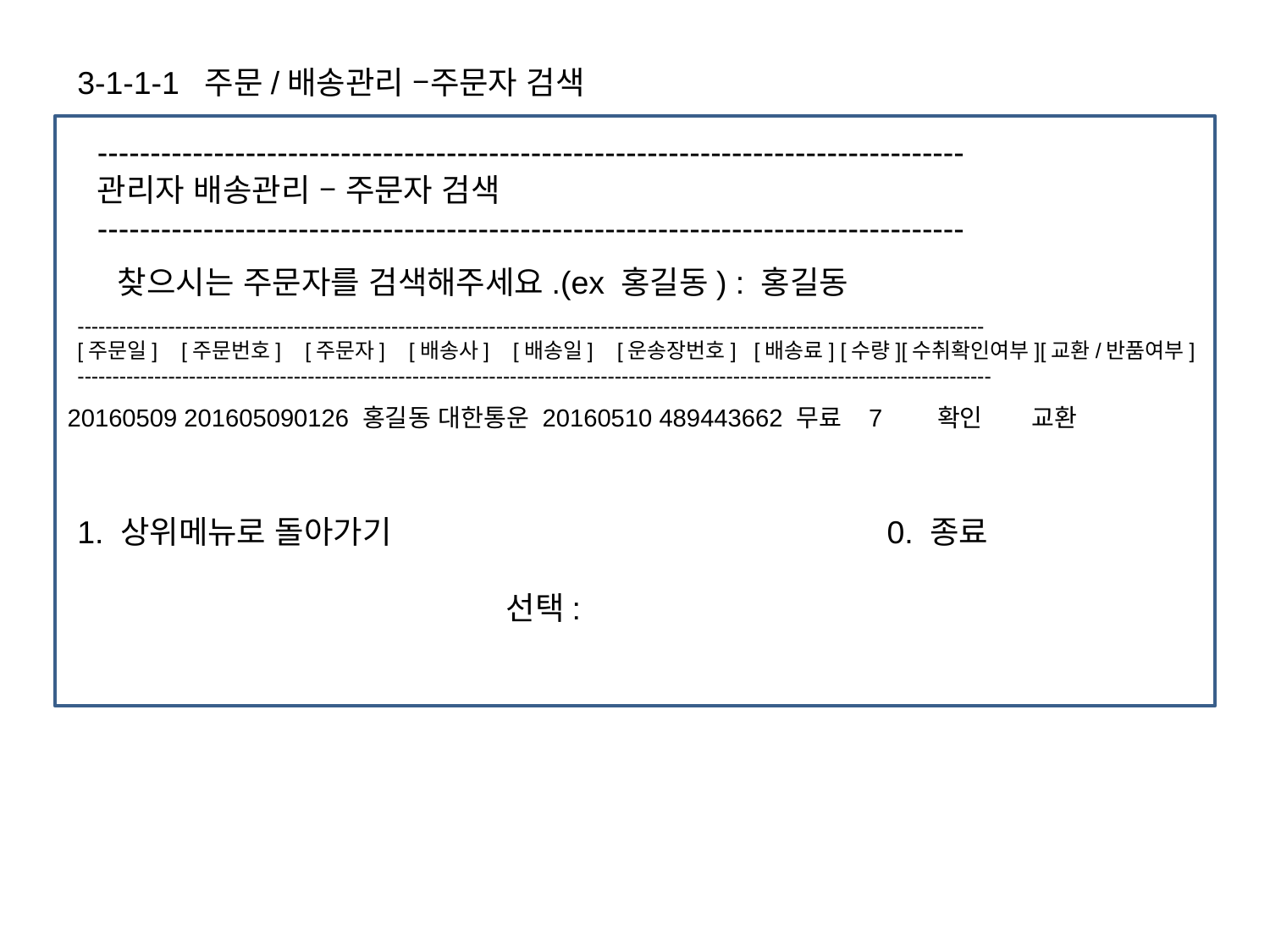

3-1-1-1  주문/배송관리 –주문자 검색

----------------------------------------------------------------------------------	               관리자 배송관리 – 주문자 검색
----------------------------------------------------------------------------------
찾으시는 주문자를 검색해주세요.(ex 홍길동) : 홍길동
----------------------------------------------------------------------------------------------------------------------------------
[주문일]    [주문번호]    [주문자]    [배송사]    [배송일]    [운송장번호]   [배송료] [수량][수취확인여부][교환/반품여부]
-----------------------------------------------------------------------------------------------------------------------------------
20160509 201605090126 홍길동 대한통운 20160510 489443662 무료   7       확인       교환
1. 상위메뉴로 돌아가기				0. 종료

				선택: